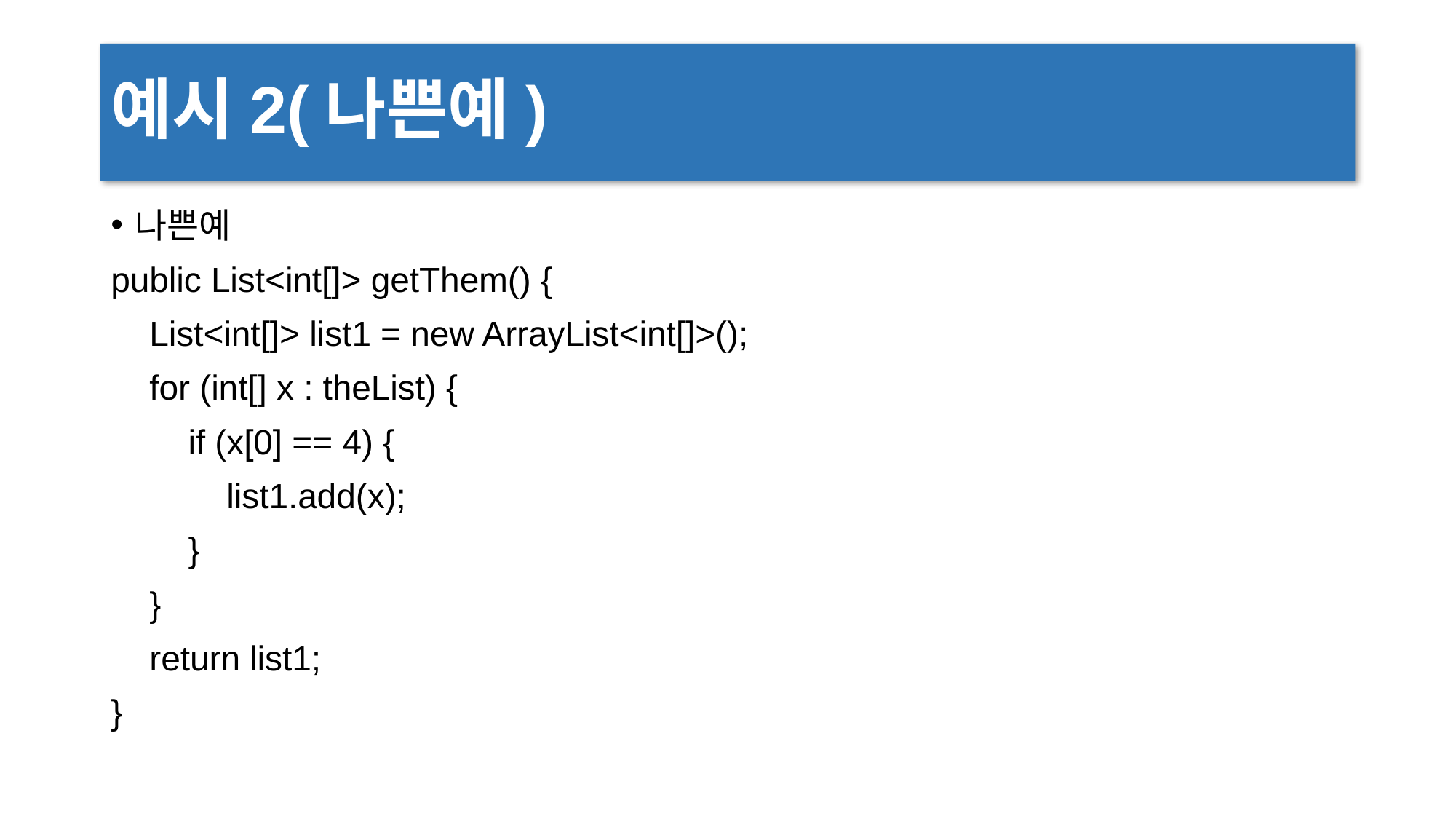

# 예시2(나쁜예)
나쁜예
public List<int[]> getThem() {
    List<int[]> list1 = new ArrayList<int[]>();
    for (int[] x : theList) {
        if (x[0] == 4) {
            list1.add(x);
        }
    }
    return list1;
}